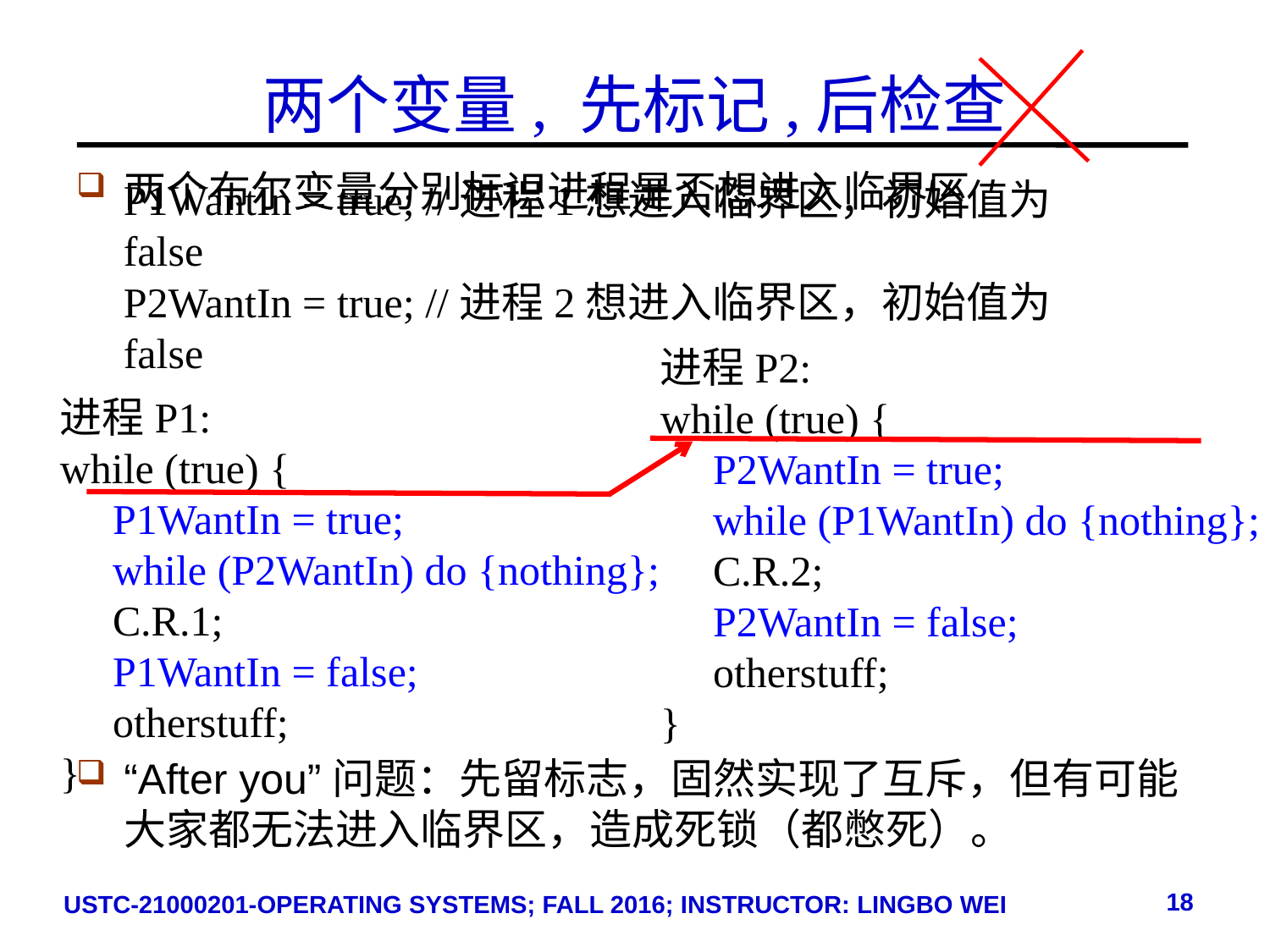

# 两个变量, 先标记,后检查
两个布尔变量分别标识进程是否想进入临界区
P1WantIn = true; //进程1想进入临界区，初始值为false
P2WantIn = true; //进程2想进入临界区，初始值为false
进程P1:
while (true) {
     P1WantIn = true;
     while (P2WantIn) do {nothing};
     C.R.1;
     P1WantIn = false;
     otherstuff;
}
进程P2:
while (true) {
     P2WantIn = true;
     while (P1WantIn) do {nothing};
     C.R.2;
     P2WantIn = false;
     otherstuff;
}
“After you”问题：先留标志，固然实现了互斥，但有可能大家都无法进入临界区，造成死锁（都憋死）。

18
USTC-21000201-OPERATING SYSTEMS; FALL 2016; INSTRUCTOR: LINGBO WEI